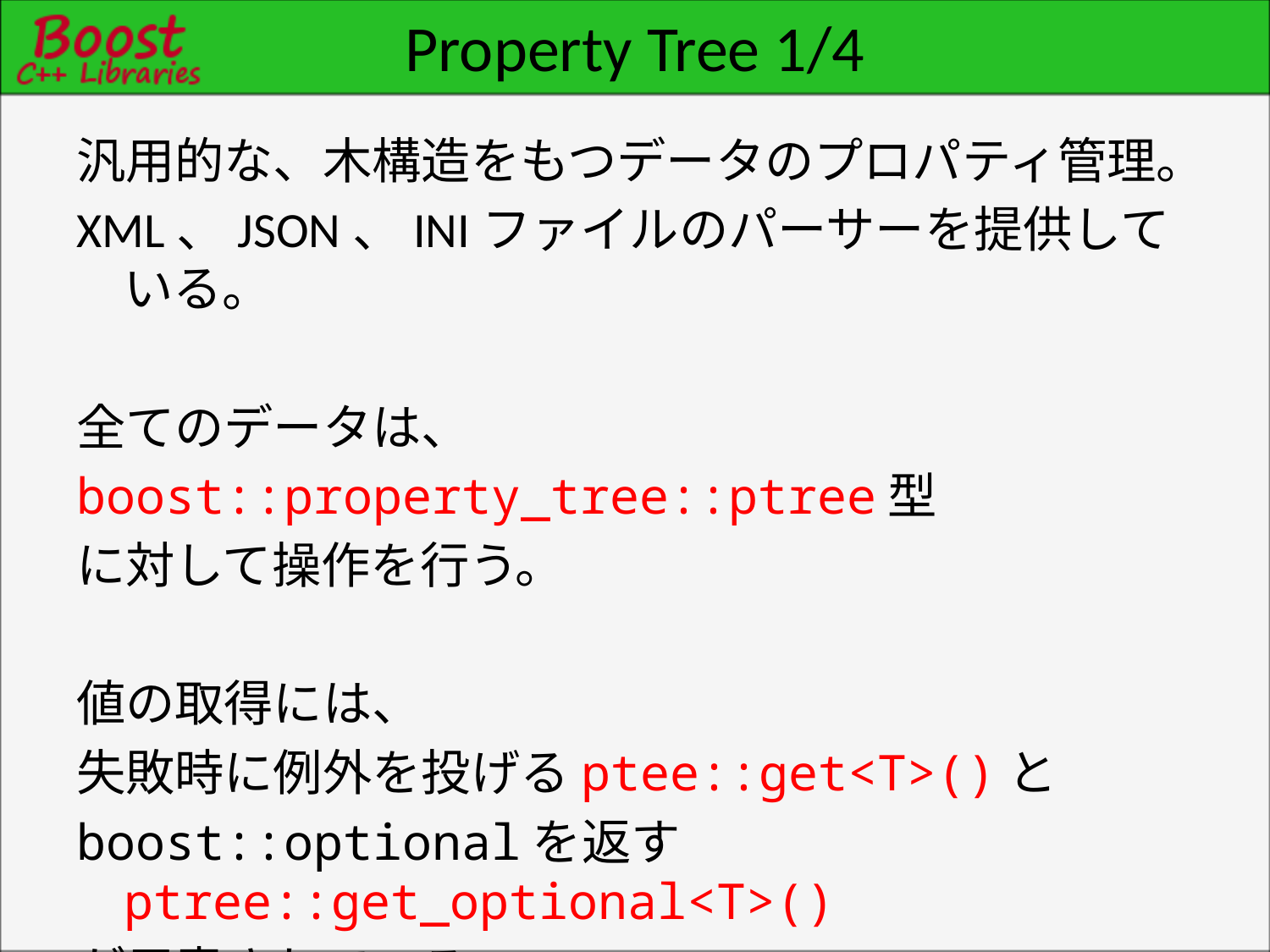

# Property Tree 1/4
汎用的な、木構造をもつデータのプロパティ管理。
XML、JSON、INIファイルのパーサーを提供している。

全てのデータは、
boost::property_tree::ptree型
に対して操作を行う。

値の取得には、
失敗時に例外を投げるptee::get<T>()と
boost::optionalを返すptree::get_optional<T>()
が用意されている。